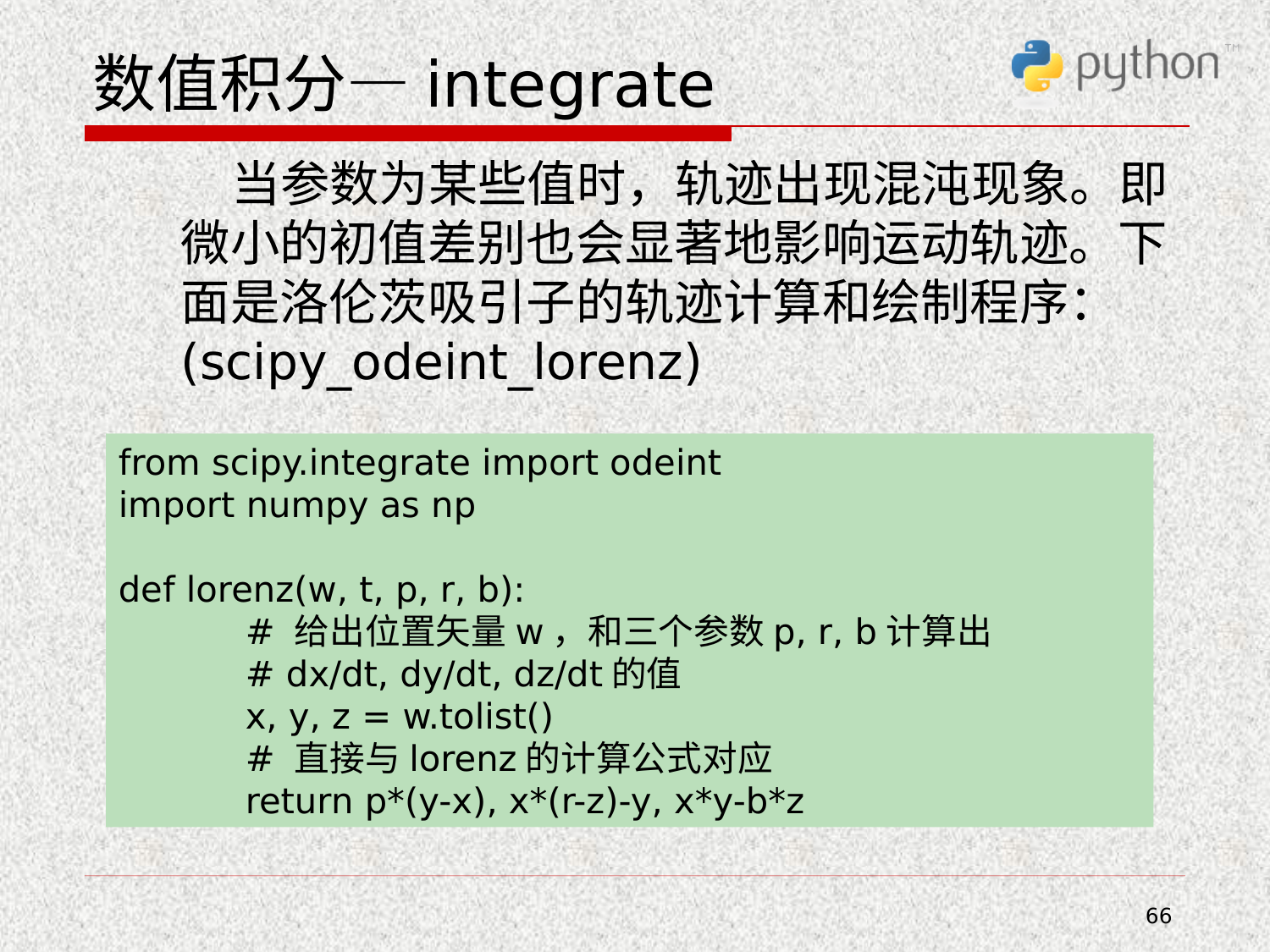

# 数值积分—integrate
         当参数为某些值时，轨迹出现混沌现象。即微小的初值差别也会显著地影响运动轨迹。下面是洛伦茨吸引子的轨迹计算和绘制程序：(scipy_odeint_lorenz)

from scipy.integrate import odeint
import numpy as np
def lorenz(w, t, p, r, b):
	# 给出位置矢量w，和三个参数p, r, b计算出
	# dx/dt, dy/dt, dz/dt的值
	x, y, z = w.tolist()
	# 直接与lorenz的计算公式对应
	return p*(y-x), x*(r-z)-y, x*y-b*z
66